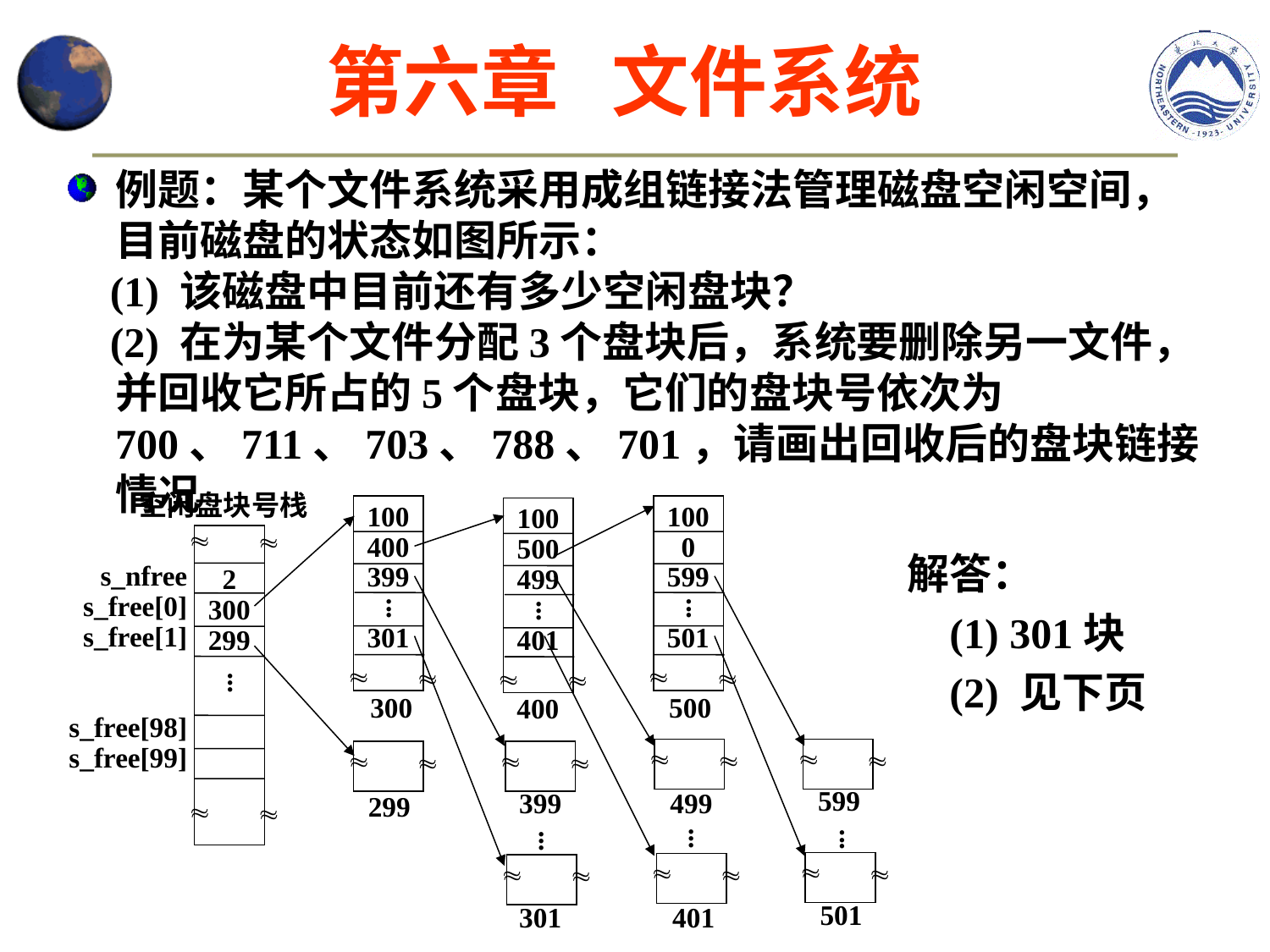

第六章   文件系统
例题：某个文件系统采用成组链接法管理磁盘空闲空间，目前磁盘的状态如图所示：
    (1) 该磁盘中目前还有多少空闲盘块？
    (2) 在为某个文件分配3个盘块后，系统要删除另一文件，并回收它所占的5个盘块，它们的盘块号依次为700、711、703、788、701，请画出回收后的盘块链接情况
空闲盘块号栈
100
400
399

301

.
.
.

≈
≈

100
0
599

501

.
.
.

≈
≈

100
500
499

401

.
.
.

≈
≈

≈
≈

2
300
299

s_nfree
s_free[0]
s_free[1]

s_free[98]
s_free[99]

.
.
.

≈
≈

300
500
400
≈
≈

≈
≈

≈
≈

≈
≈

599
399
499
299
.
.
.
.
.
.
.
.
.
≈
≈

≈
≈

≈
≈

501
301
401
解答：
    (1) 301块
    (2) 见下页